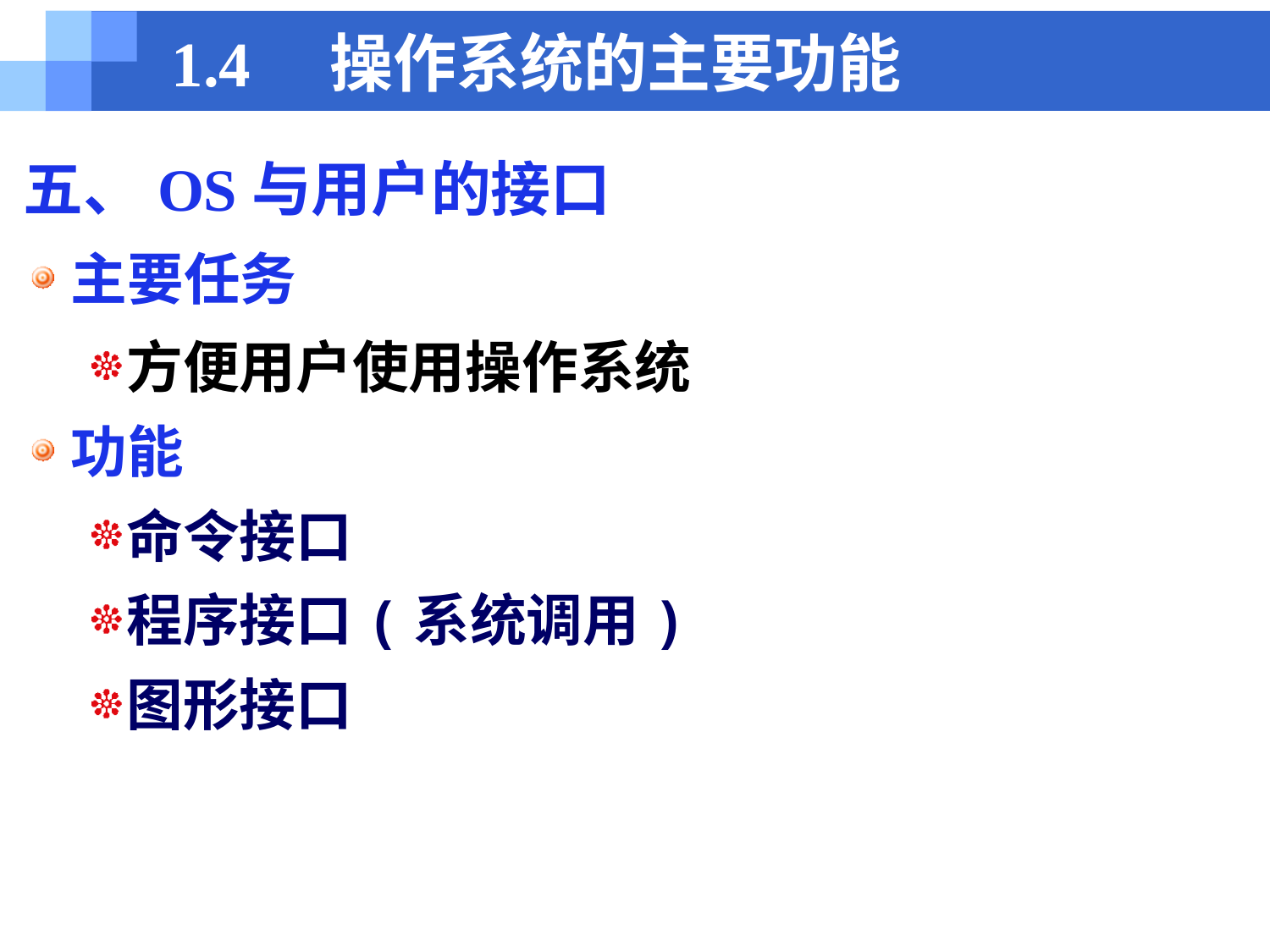

# 1.4　操作系统的主要功能
五、OS与用户的接口
主要任务
方便用户使用操作系统
功能
命令接口
程序接口(系统调用)
图形接口